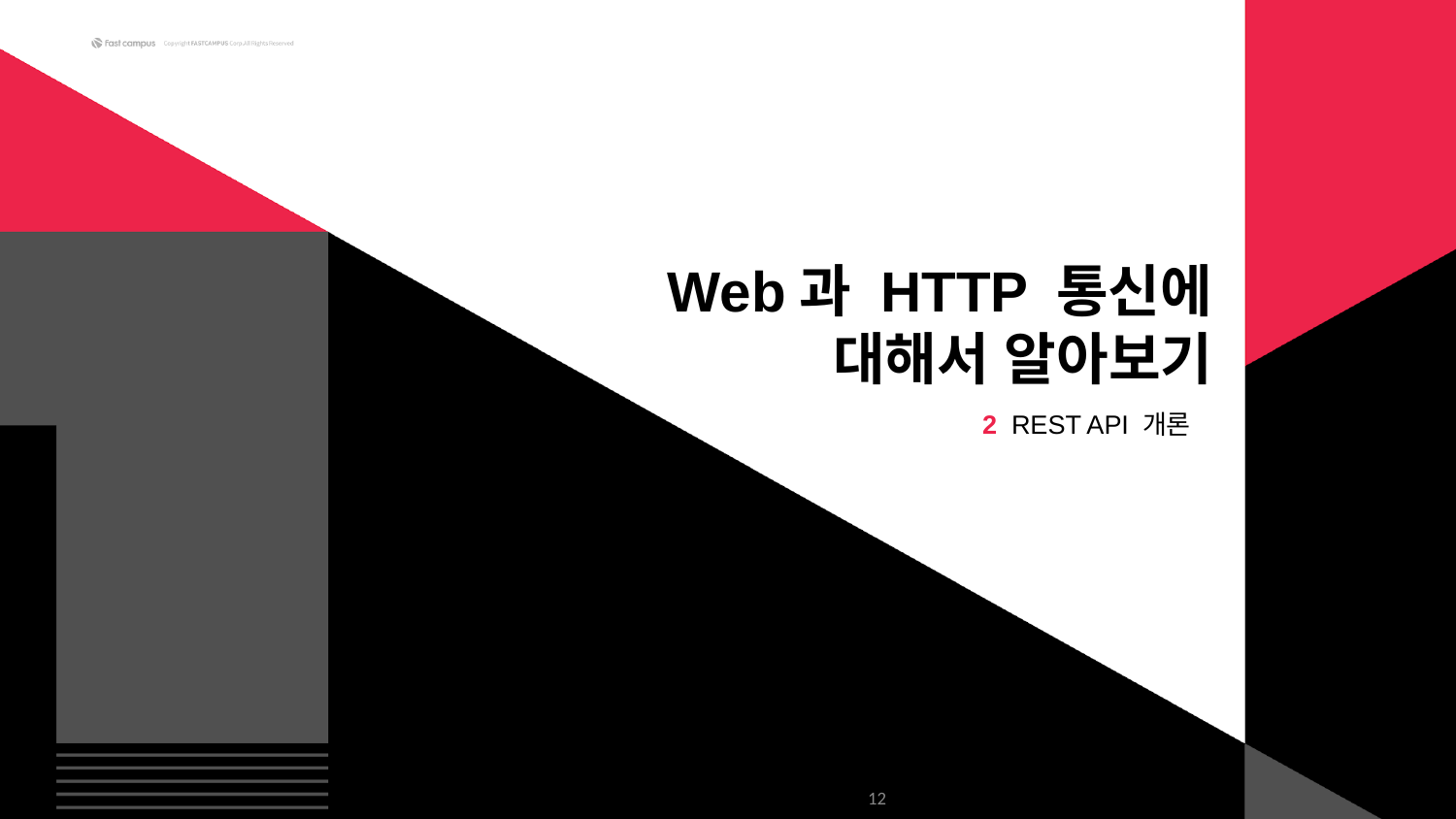

Web과 HTTP 통신에 대해서 알아보기

2  REST API 개론
12